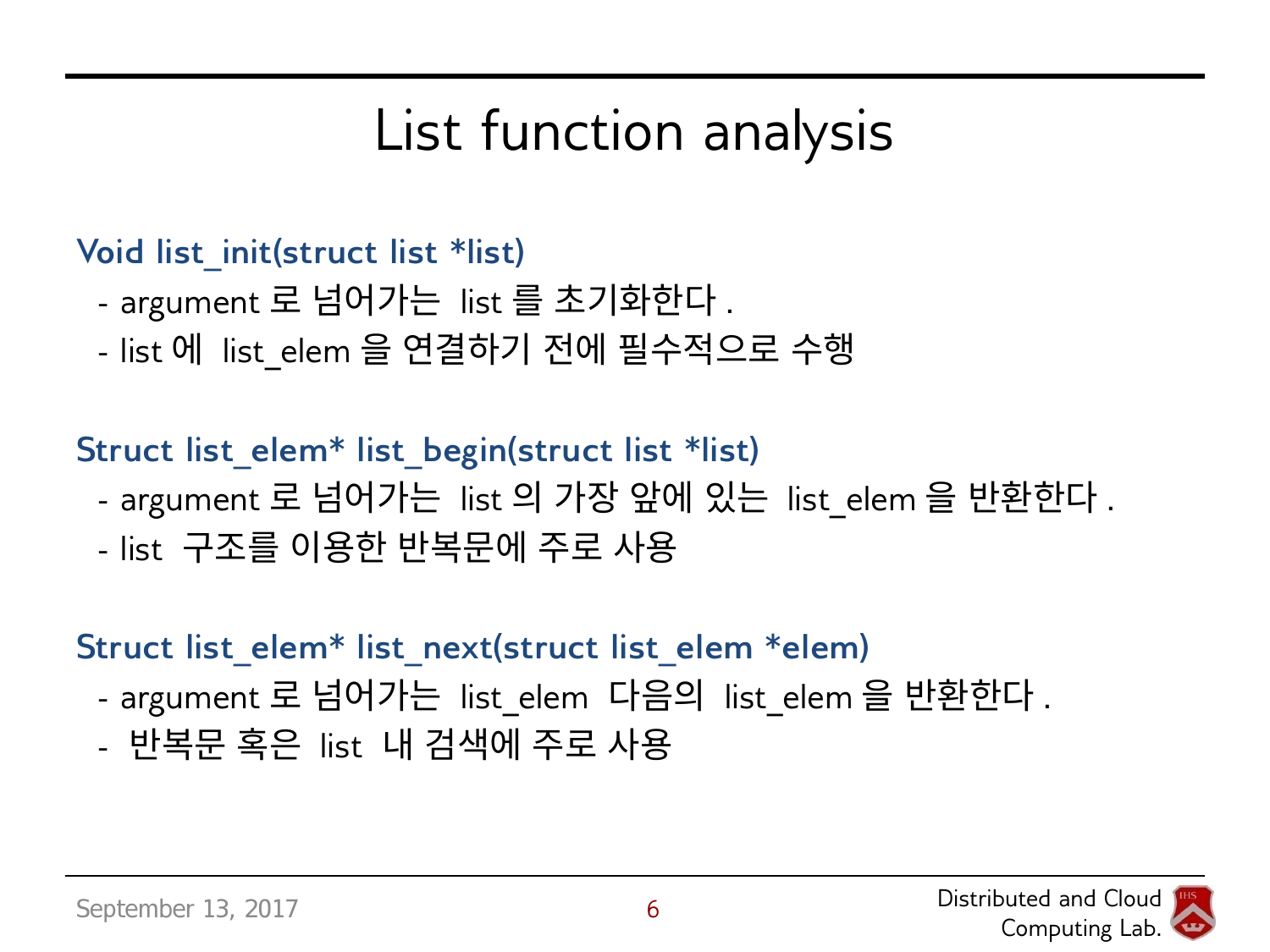

# List function analysis
Void list_init(struct list *list)
  - argument로 넘어가는 list를 초기화한다.
  - list에 list_elem을 연결하기 전에 필수적으로 수행

Struct list_elem* list_begin(struct list *list)
  - argument로 넘어가는 list의 가장 앞에 있는 list_elem을 반환한다.
  - list 구조를 이용한 반복문에 주로 사용

Struct list_elem* list_next(struct list_elem *elem)
  - argument로 넘어가는 list_elem 다음의 list_elem을 반환한다.
  - 반복문 혹은 list 내 검색에 주로 사용
September 13, 2017
6